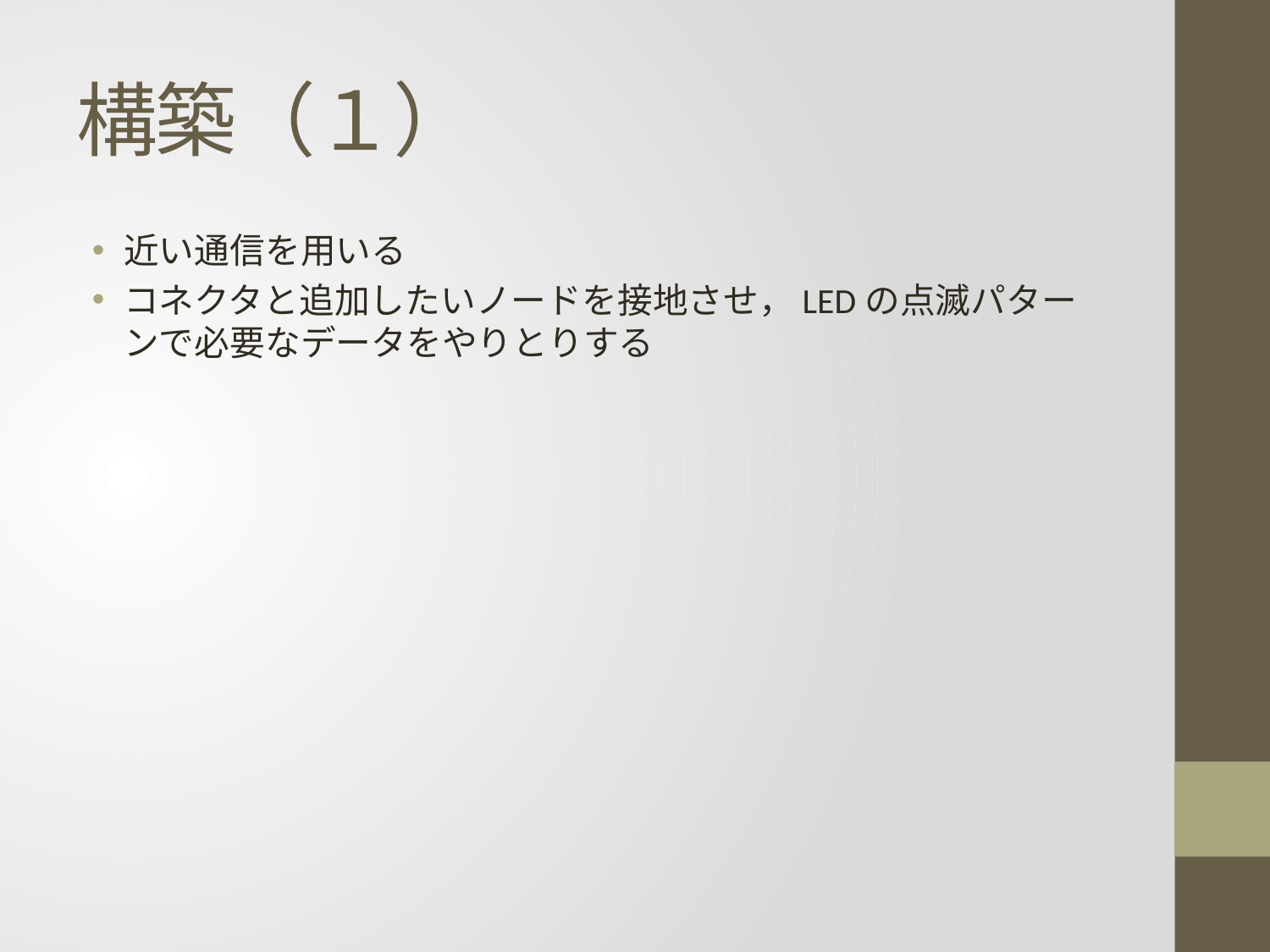

# 構築（１）
近い通信を用いる
コネクタと追加したいノードを接地させ，LEDの点滅パターンで必要なデータをやりとりする